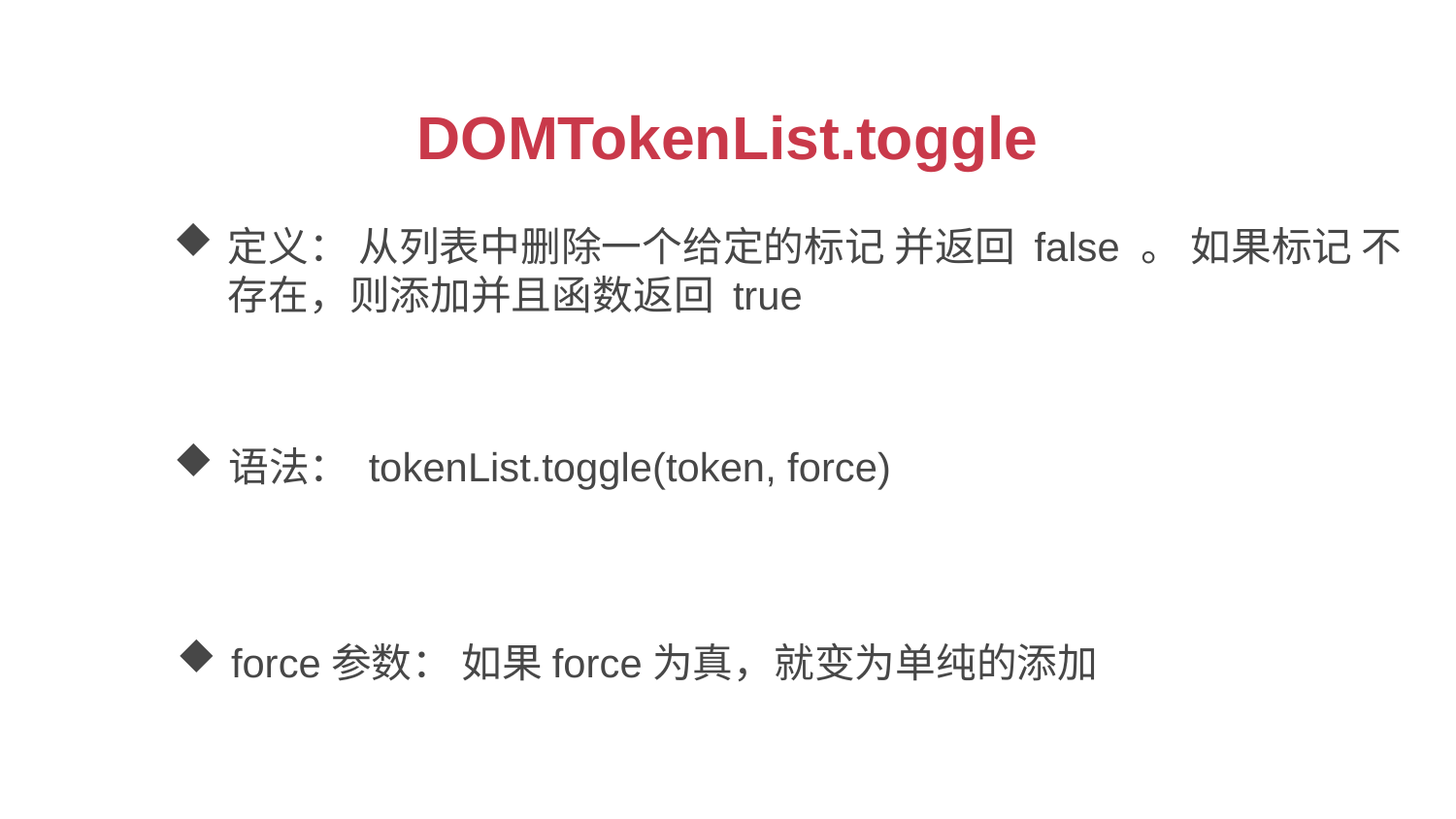

DOMTokenList.toggle
定义： 从列表中删除一个给定的标记 并返回 false 。 如果标记 不存在，则添加并且函数返回 true
语法： tokenList.toggle(token, force)
force参数： 如果force为真，就变为单纯的添加